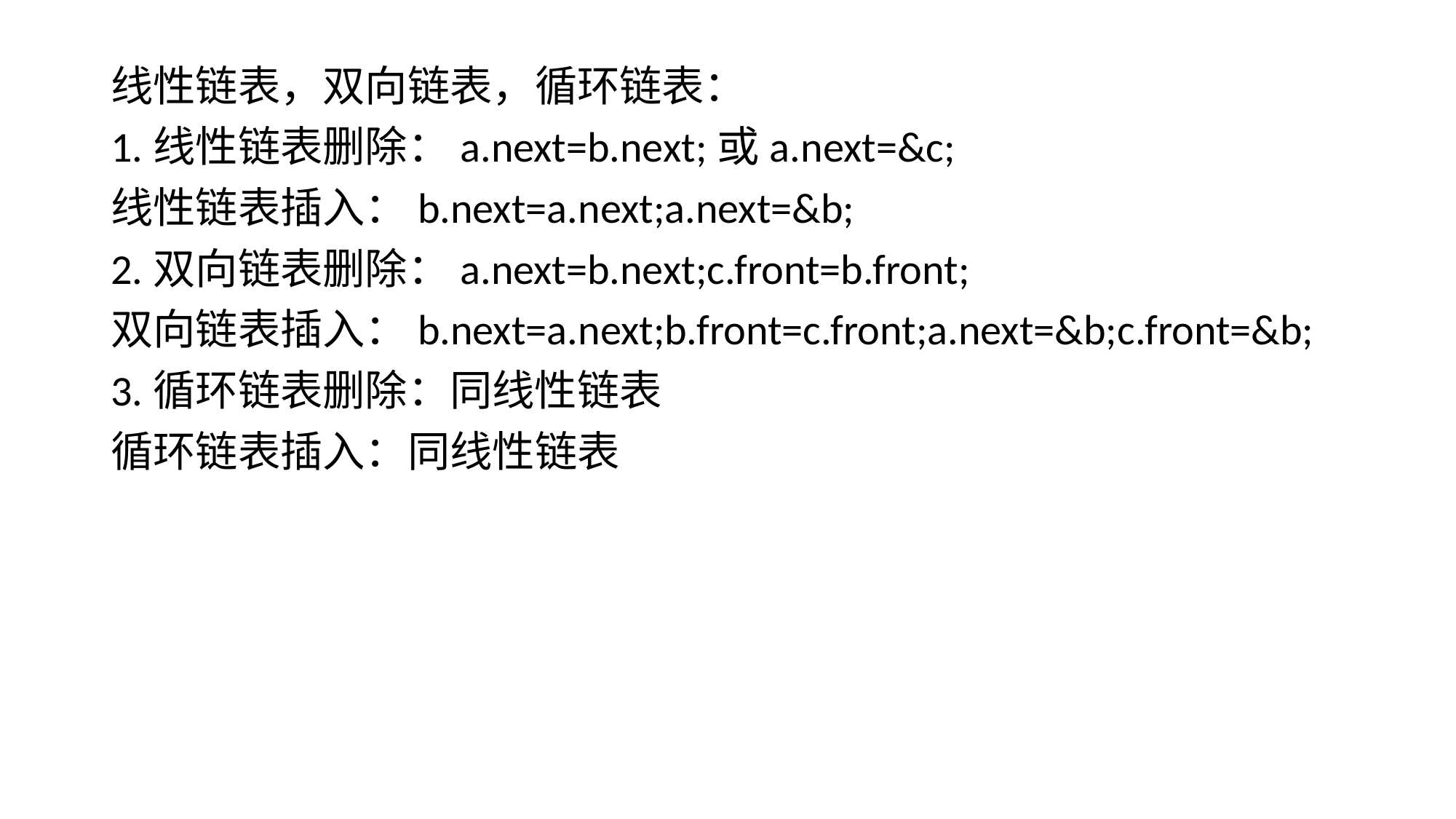

线性链表，双向链表，循环链表：
1.线性链表删除：a.next=b.next;或a.next=&c;
线性链表插入：b.next=a.next;a.next=&b;
2.双向链表删除：a.next=b.next;c.front=b.front;
双向链表插入：b.next=a.next;b.front=c.front;a.next=&b;c.front=&b;
3.循环链表删除：同线性链表
循环链表插入：同线性链表